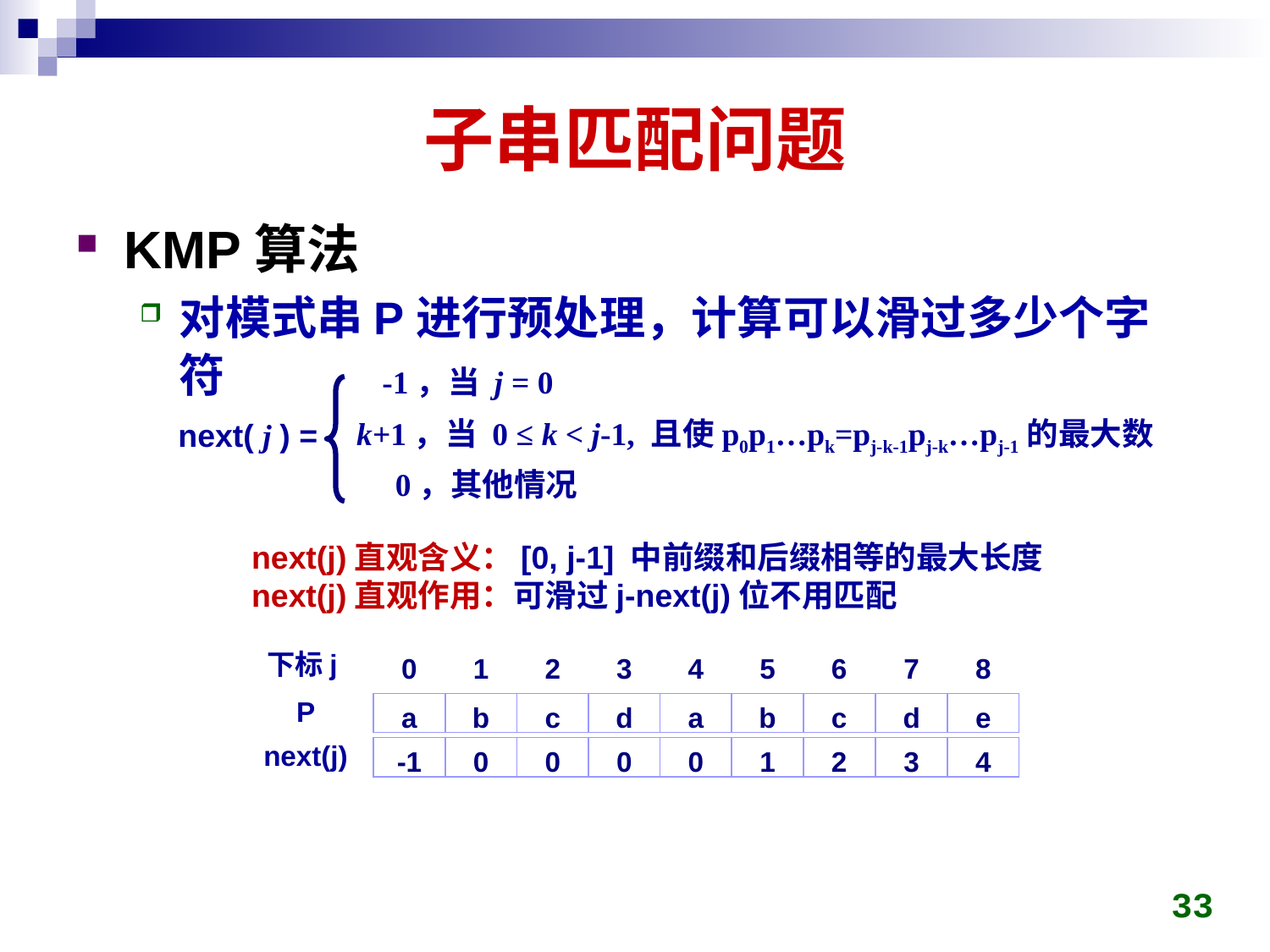

# 子串匹配问题
KMP算法
对模式串P进行预处理，计算可以滑过多少个字符
-1，当 j = 0

k+1，当 0 ≤ k < j-1, 且使p0p1…pk=pj-k-1pj-k…pj-1的最大数
next( j ) =
0，其他情况
next(j)直观含义：[0, j-1] 中前缀和后缀相等的最大长度
next(j)直观作用：可滑过j-next(j)位不用匹配
下标j
0
1
2
3
4
5
6
7
8
P
a
b
c
d
a
b
c
d
e
next(j)
-1
0
0
0
0
1
2
3
4
33